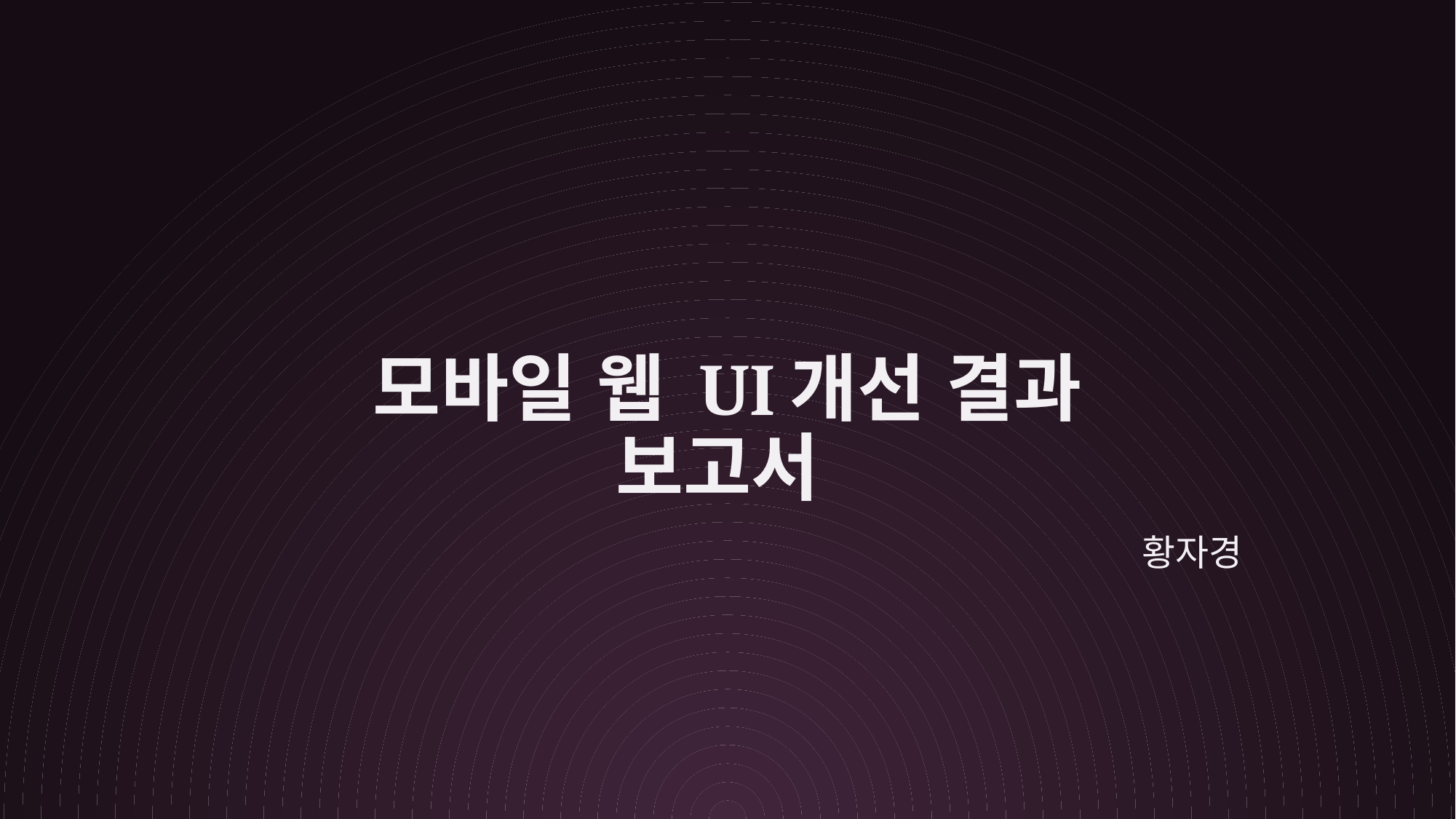

# 모바일 웹 UI개선 결과 보고서
황자경